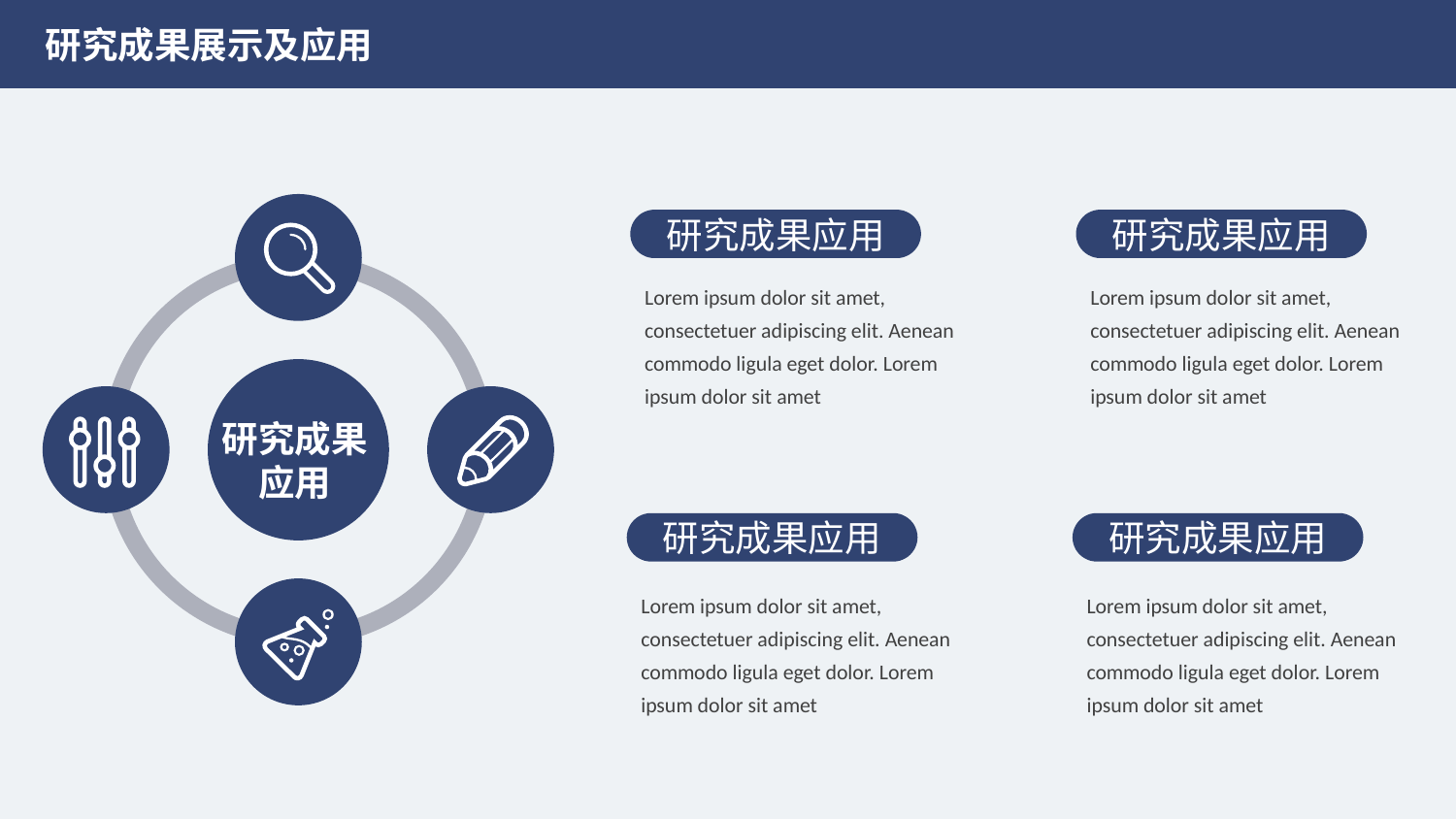

研究成果展示及应用

研究成果应用
研究成果应用

Lorem ipsum dolor sit amet, consectetuer adipiscing elit. Aenean commodo ligula eget dolor. Lorem ipsum dolor sit amet
Lorem ipsum dolor sit amet, consectetuer adipiscing elit. Aenean commodo ligula eget dolor. Lorem ipsum dolor sit amet
研究成果
应用

研究成果应用
研究成果应用
Lorem ipsum dolor sit amet, consectetuer adipiscing elit. Aenean commodo ligula eget dolor. Lorem ipsum dolor sit amet
Lorem ipsum dolor sit amet, consectetuer adipiscing elit. Aenean commodo ligula eget dolor. Lorem ipsum dolor sit amet